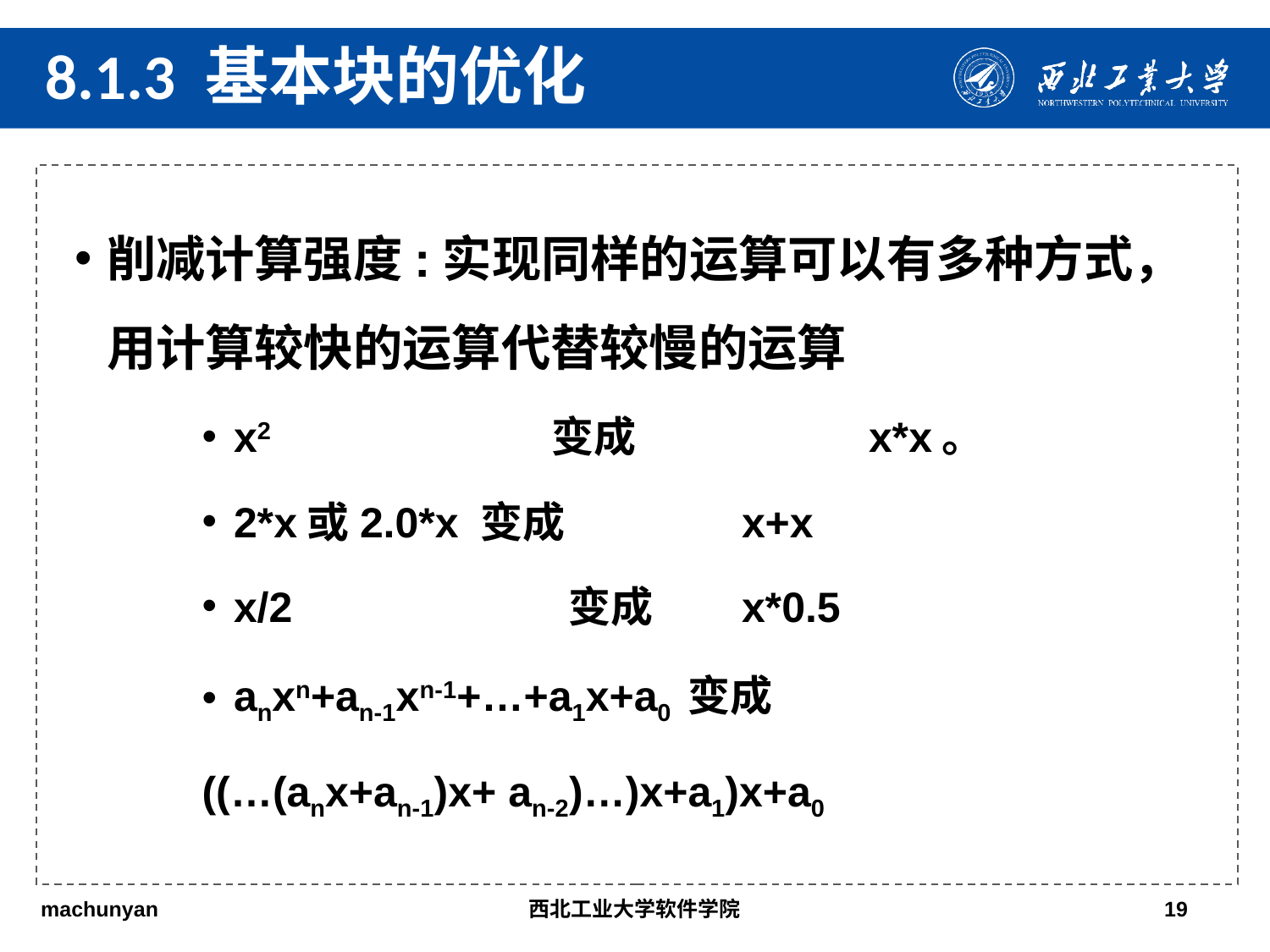

8.1.3 基本块的优化
削减计算强度:实现同样的运算可以有多种方式，用计算较快的运算代替较慢的运算
x2		        变成		x*x。
2*x或2.0*x 变成		x+x
x/2		      变成	x*0.5
anxn+an-1xn-1+…+a1x+a0 变成
((…(anx+an-1)x+ an-2)…)x+a1)x+a0